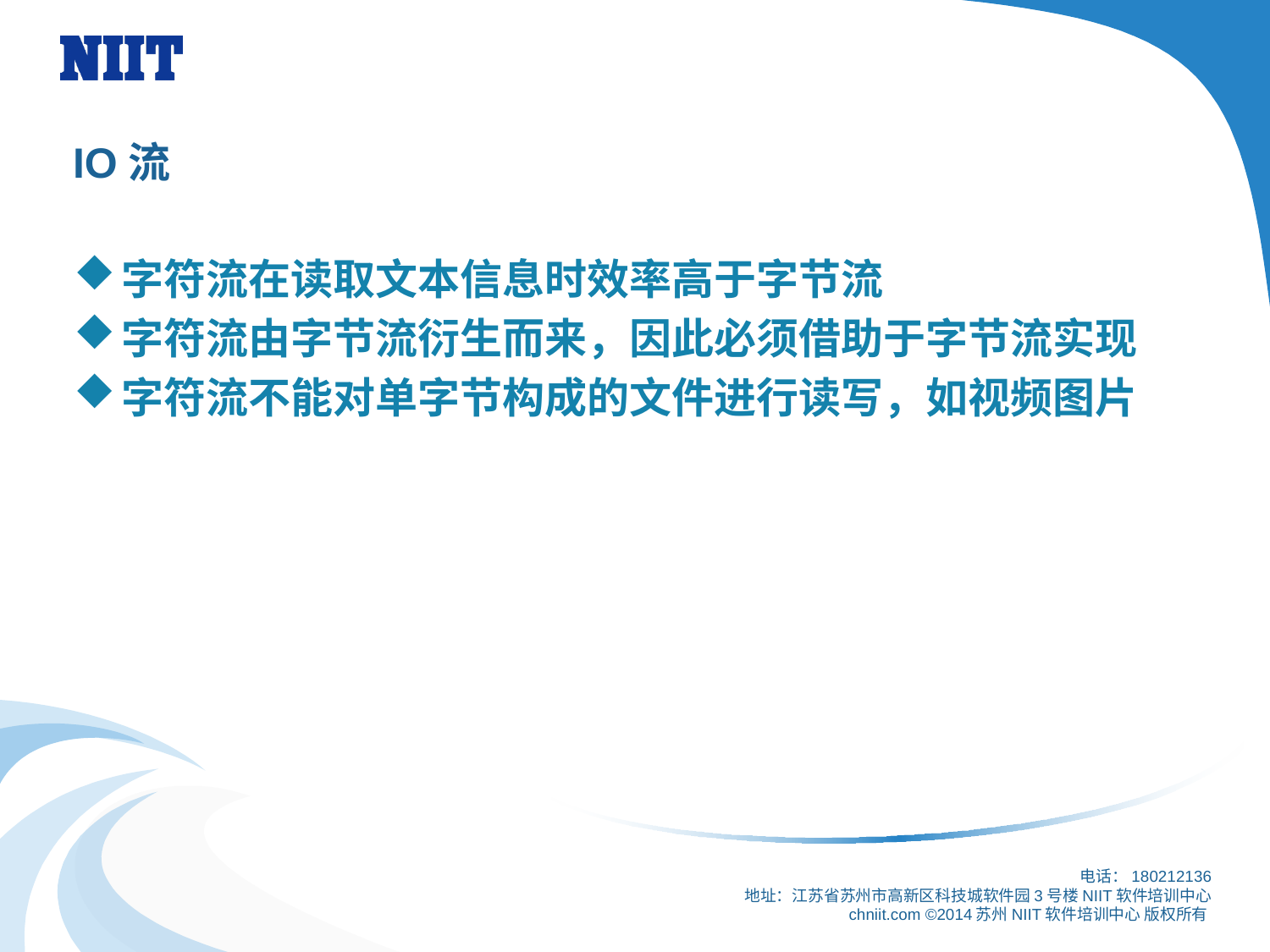

# IO流
字符流在读取文本信息时效率高于字节流
字符流由字节流衍生而来，因此必须借助于字节流实现
字符流不能对单字节构成的文件进行读写，如视频图片